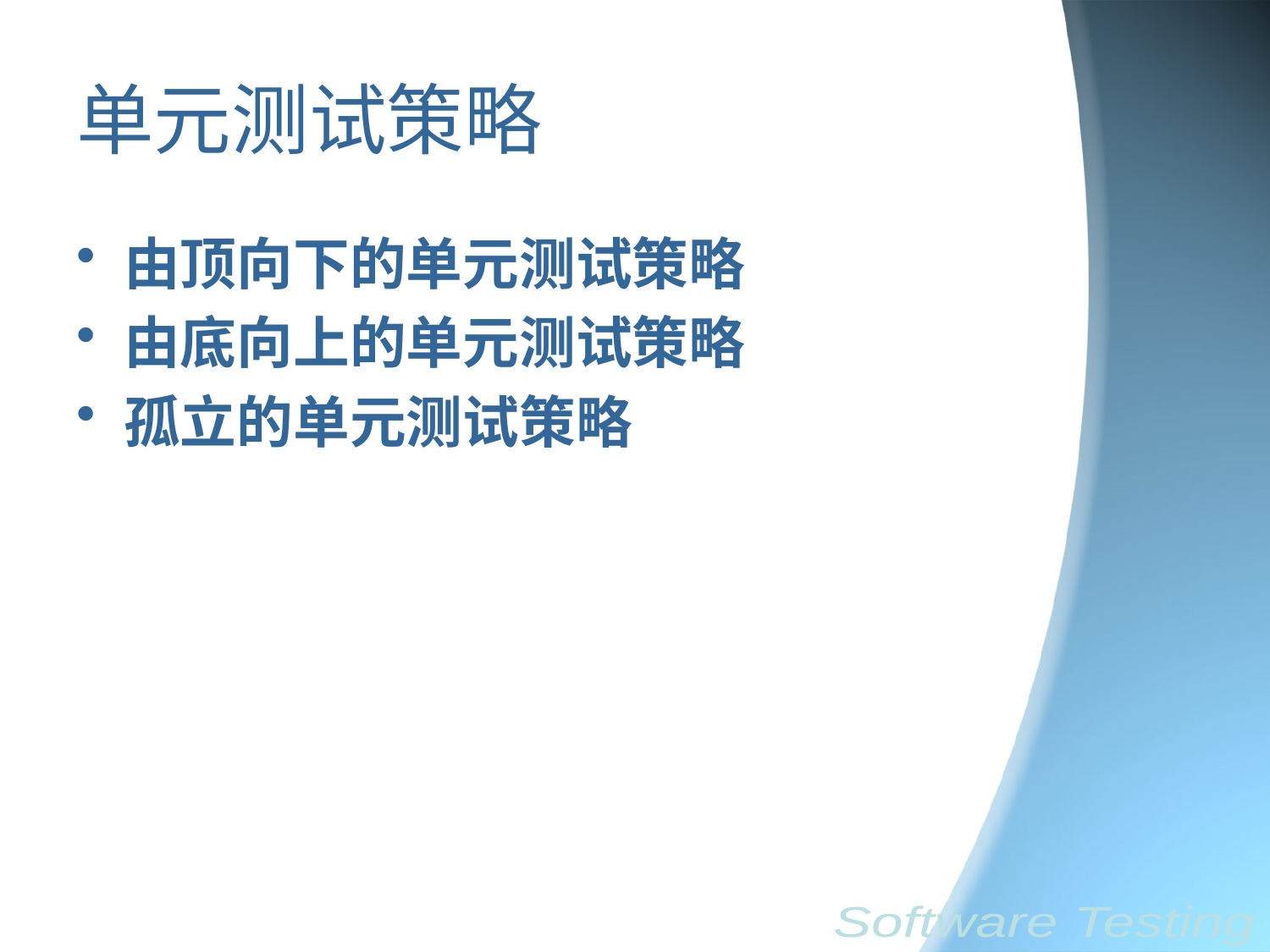

# 单元测试策略
由顶向下的单元测试策略
由底向上的单元测试策略
孤立的单元测试策略